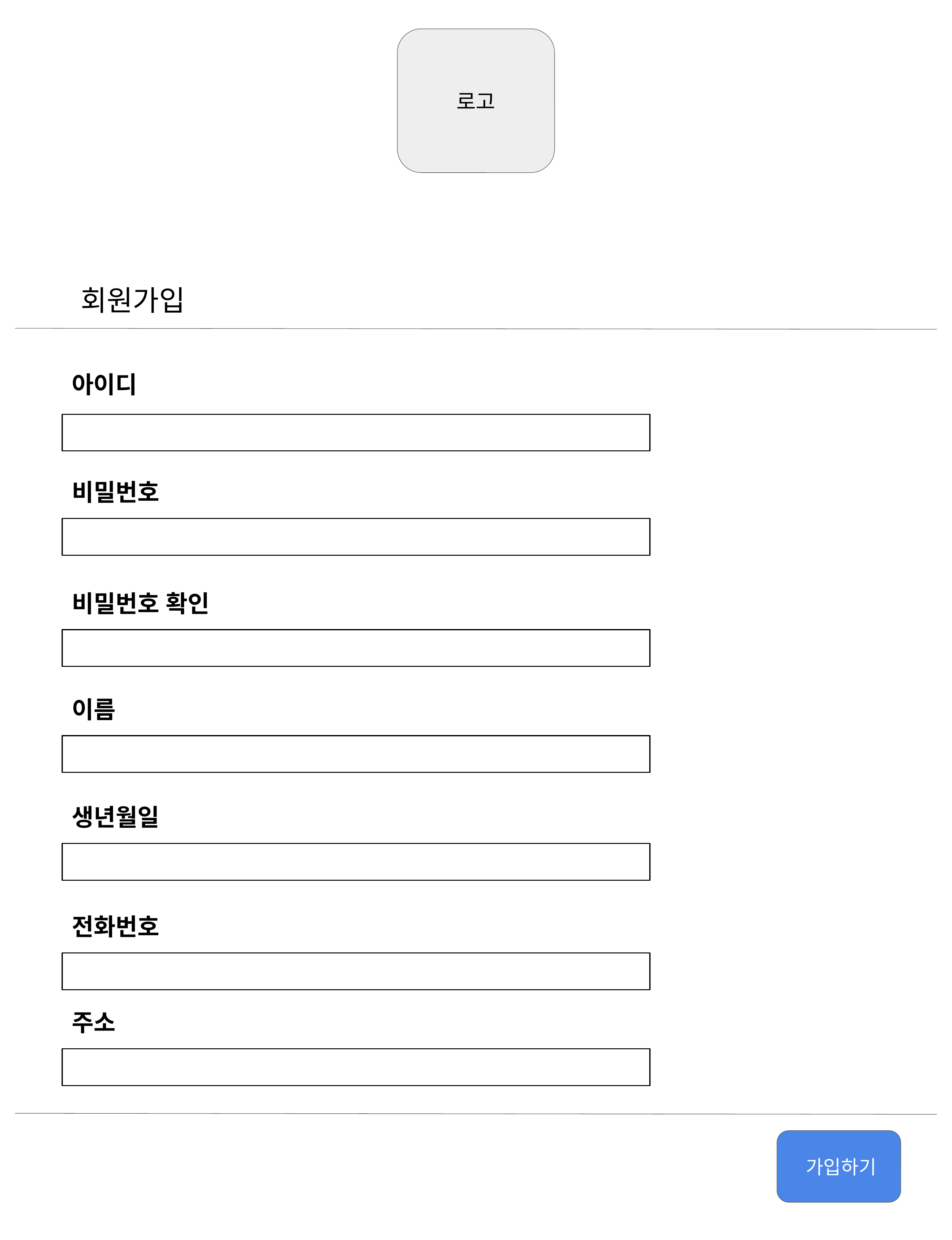

로고
	          회원가입
아이디

비밀번호

비밀번호 확인

이름

생년월일

전화번호

주소

   가입하기